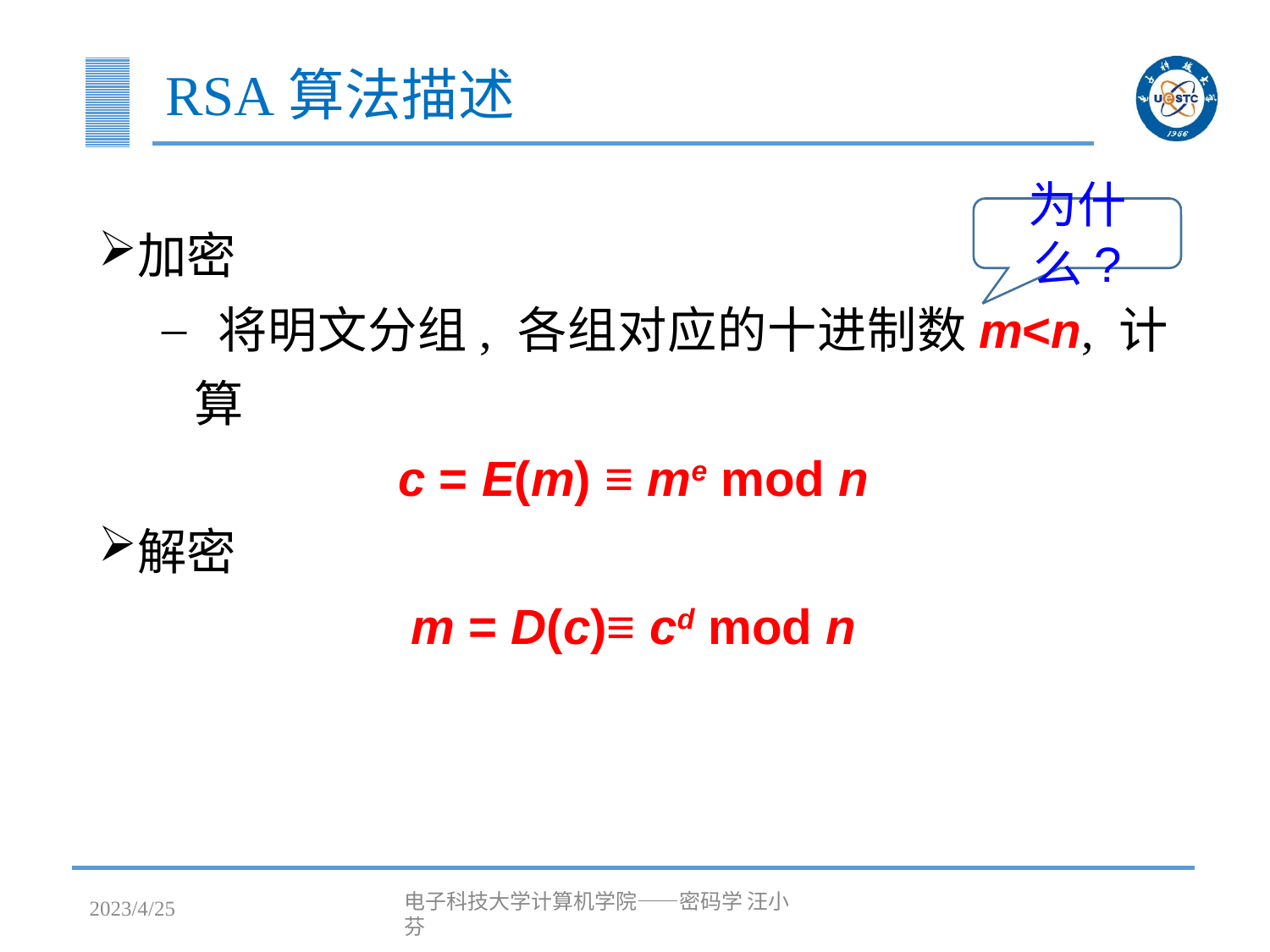

# RSA算法描述
为什么?
加密
 将明文分组, 各组对应的十进制数m<n, 计算
c = E(m) ≡ me mod n
解密
m = D(c)≡ cd mod n
2023/4/25
电子科技大学计算机学院——密码学 汪小芬